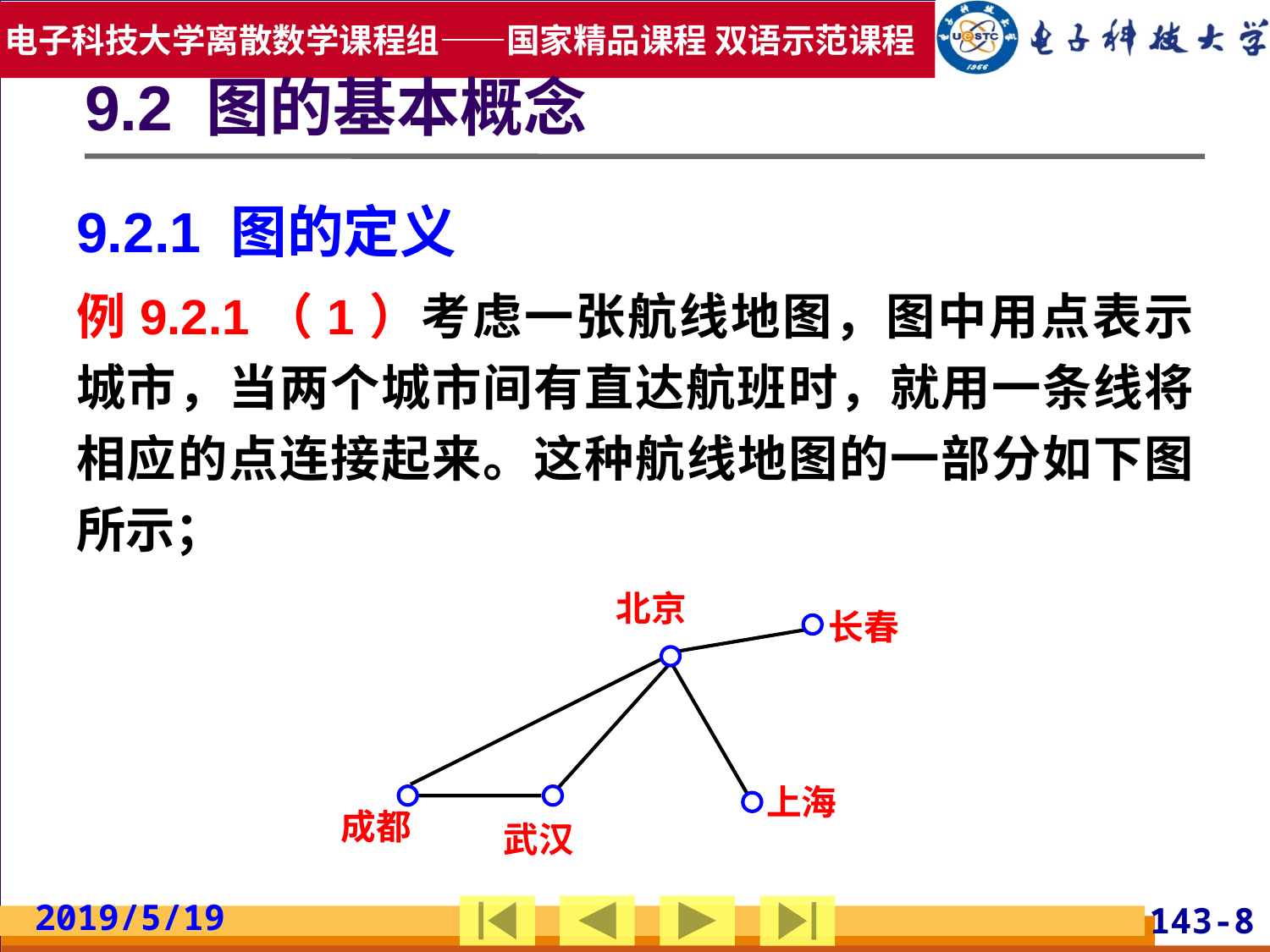

9.2 图的基本概念
9.2.1 图的定义
例9.2.1（1）考虑一张航线地图，图中用点表示城市，当两个城市间有直达航班时，就用一条线将相应的点连接起来。这种航线地图的一部分如下图所示；
北京
长春

上海

成都
武汉
2019/5/19